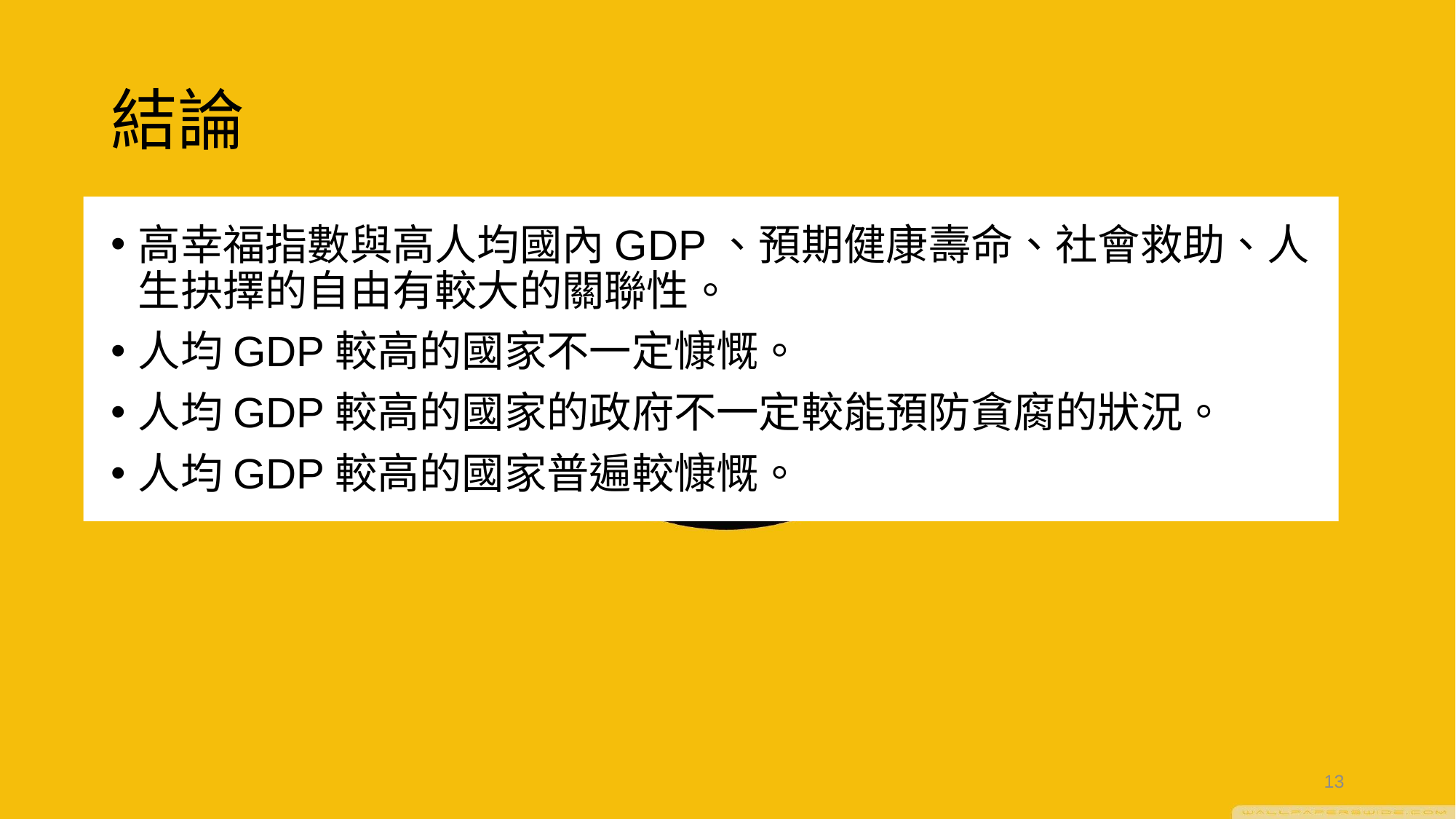

# 結論

高幸福指數與高人均國內GDP、預期健康壽命、社會救助、人生抉擇的自由有較大的關聯性。
人均GDP較高的國家不一定慷慨。
人均GDP較高的國家的政府不一定較能預防貪腐的狀況。
人均GDP較高的國家普遍較慷慨。

13